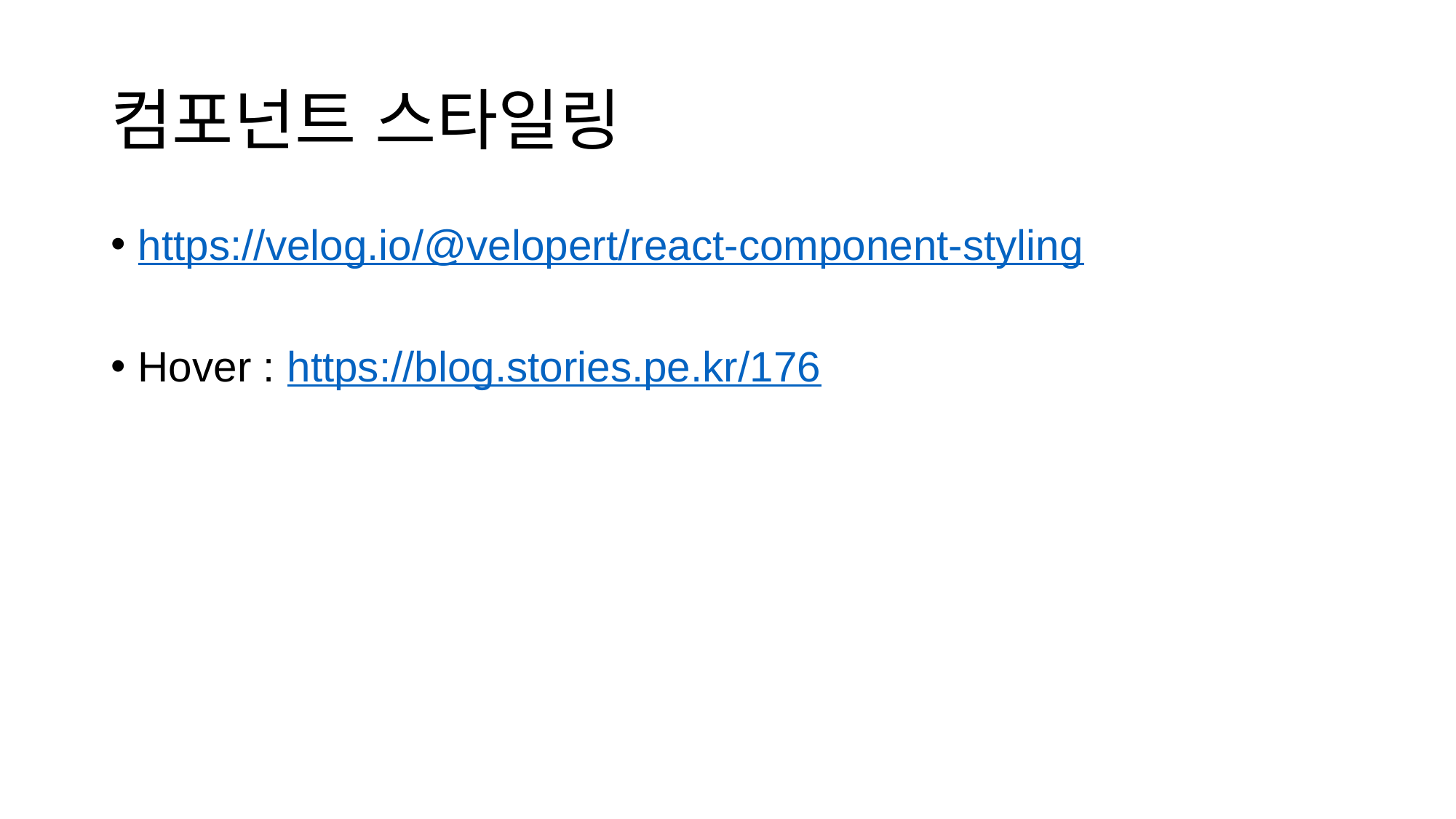

# 컴포넌트 스타일링
https://velog.io/@velopert/react-component-styling

Hover : https://blog.stories.pe.kr/176